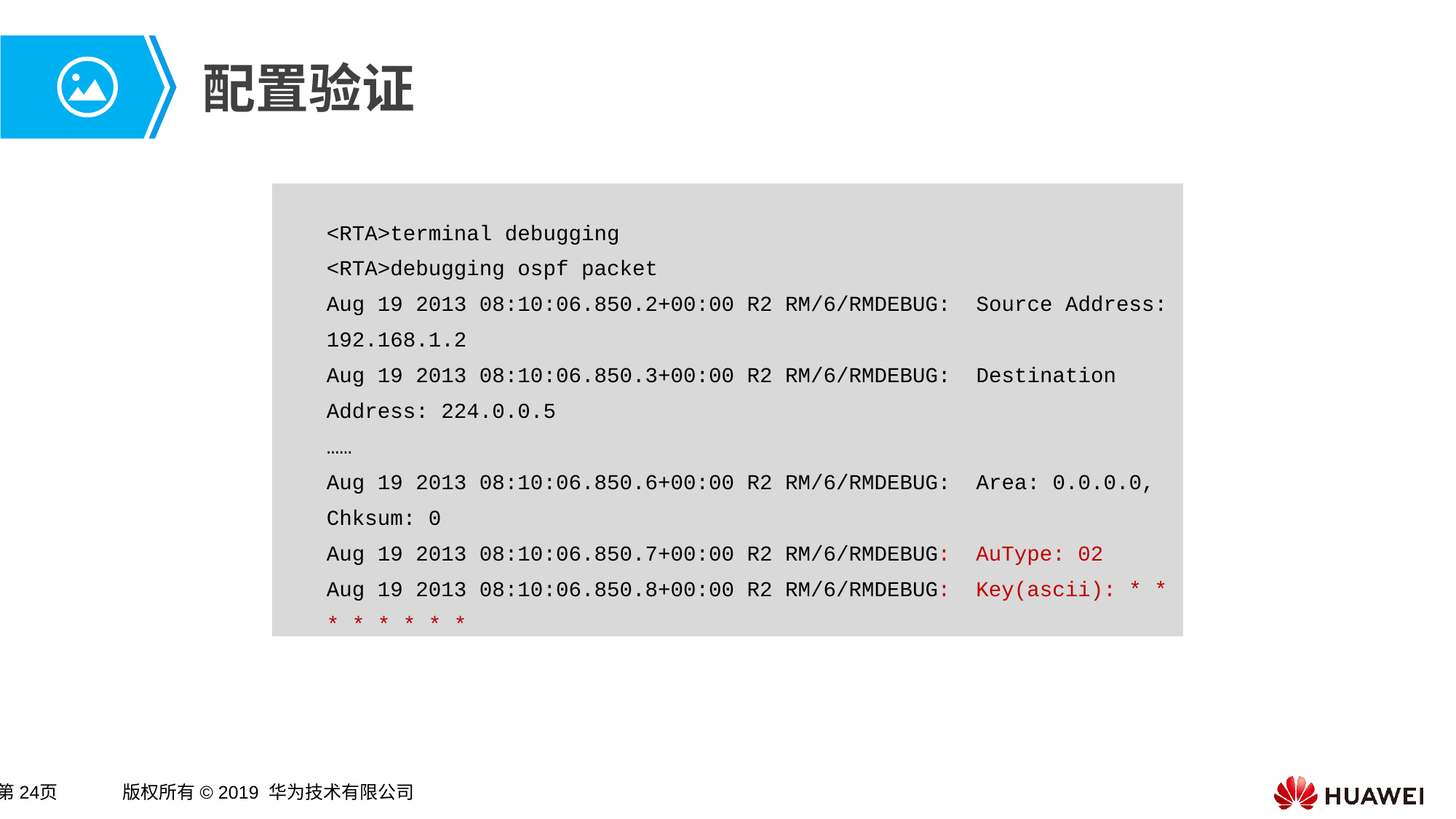

# 配置验证

<RTA>terminal debugging
<RTA>debugging ospf packet
Aug 19 2013 08:10:06.850.2+00:00 R2 RM/6/RMDEBUG:  Source Address: 192.168.1.2
Aug 19 2013 08:10:06.850.3+00:00 R2 RM/6/RMDEBUG:  Destination Address: 224.0.0.5
……
Aug 19 2013 08:10:06.850.6+00:00 R2 RM/6/RMDEBUG:  Area: 0.0.0.0, Chksum: 0
Aug 19 2013 08:10:06.850.7+00:00 R2 RM/6/RMDEBUG:  AuType: 02
Aug 19 2013 08:10:06.850.8+00:00 R2 RM/6/RMDEBUG:  Key(ascii): * * * * * * * *